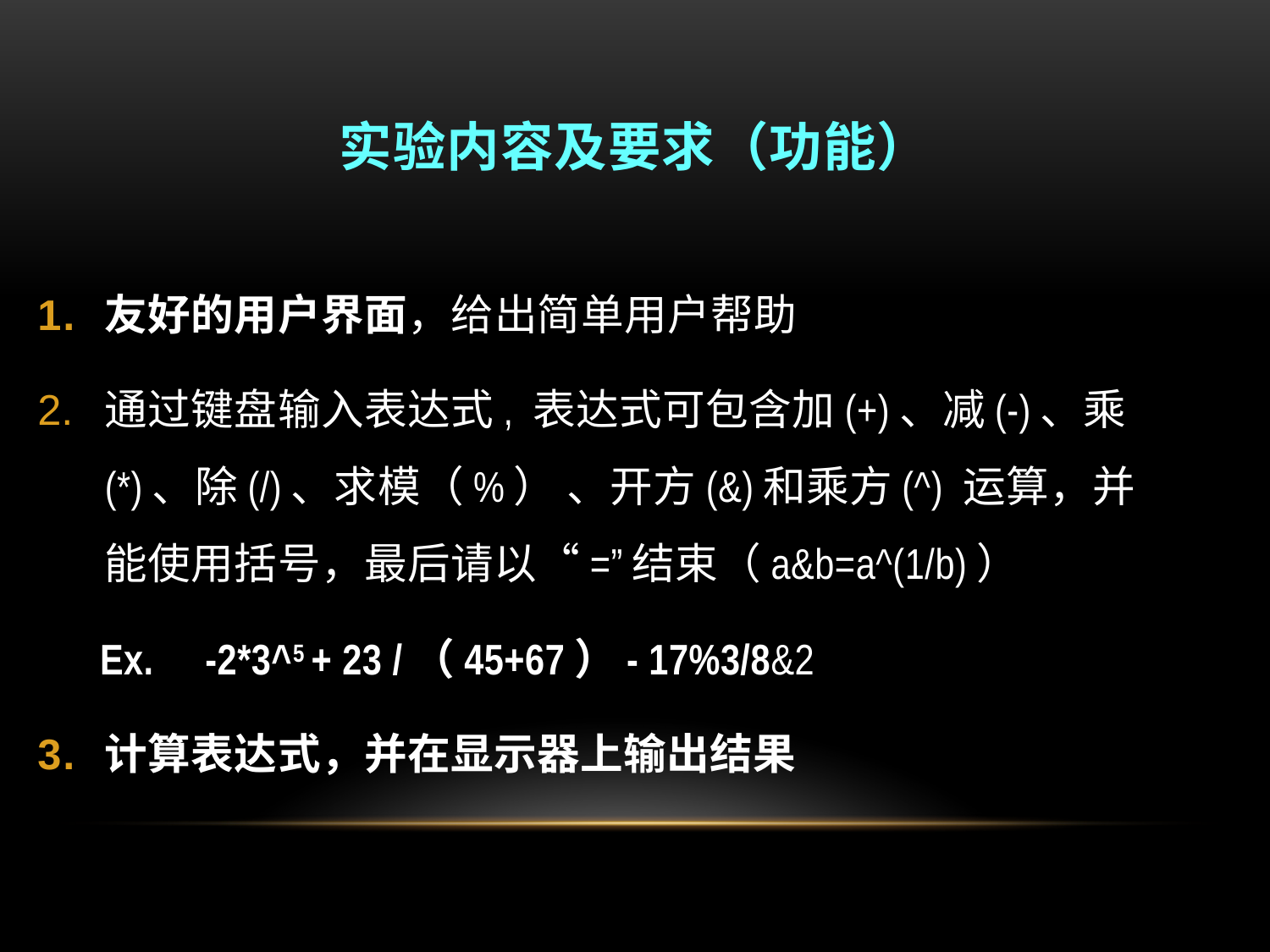

# 实验内容及要求（功能）
友好的用户界面，给出简单用户帮助
通过键盘输入表达式, 表达式可包含加(+)、减(-)、乘(*)、除(/)、求模（%） 、开方(&)和乘方(^) 运算，并能使用括号，最后请以“=”结束（a&b=a^(1/b)）
 Ex.     -2*3^5 + 23 /（45+67）- 17%3/8&2
计算表达式，并在显示器上输出结果